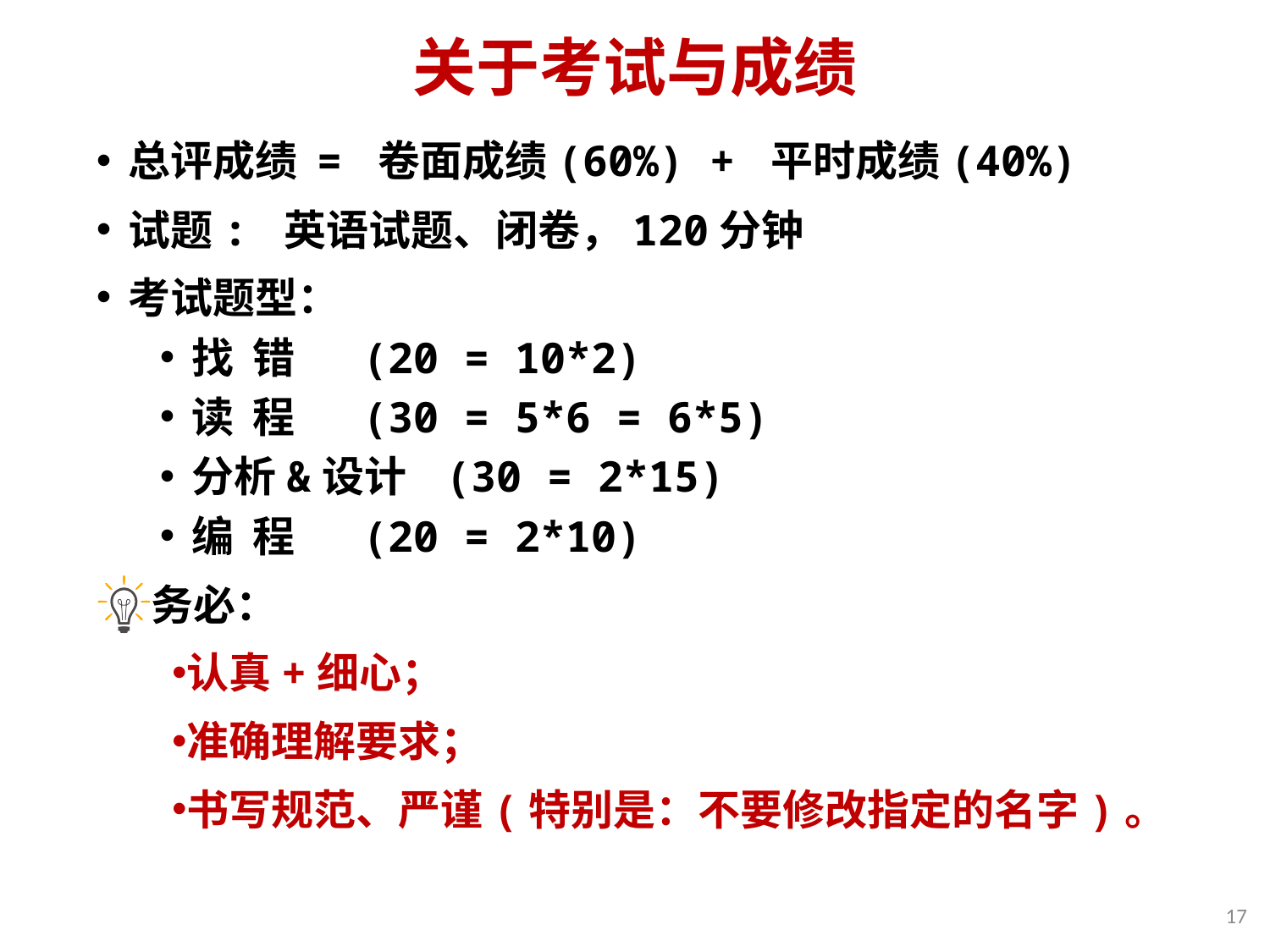

# 关于考试与成绩
总评成绩 = 卷面成绩(60%) + 平时成绩(40%)
试题: 英语试题、闭卷，120分钟
考试题型：
找  错      (20 = 10*2)
读  程      (30 = 5*6 = 6*5)
分析&设计   (30 = 2*15)
编  程      (20 = 2*10)
务必：
认真+细心；
准确理解要求；
书写规范、严谨(特别是：不要修改指定的名字)。
17